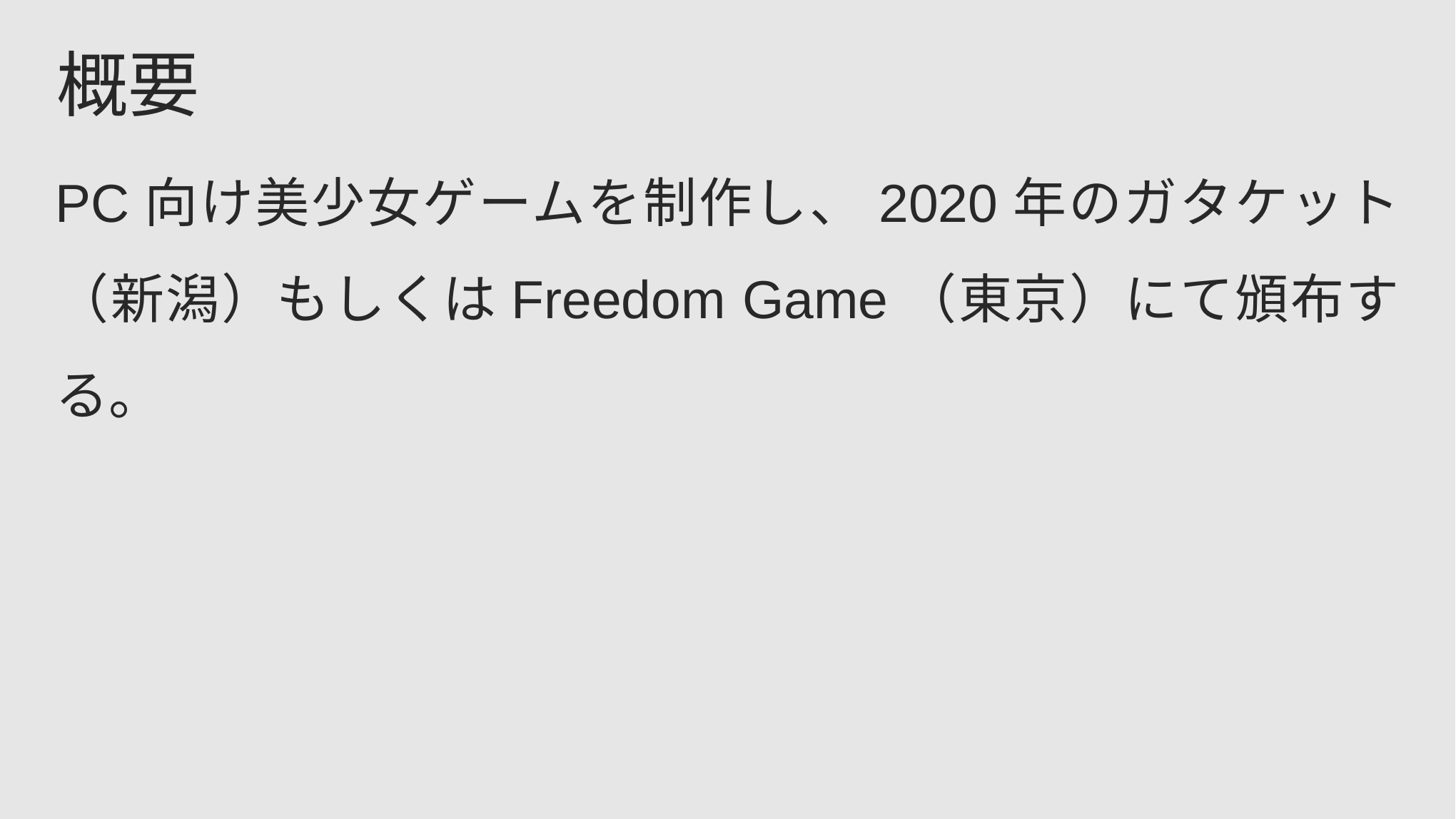

# 概要
PC向け美少女ゲームを制作し、2020年のガタケット（新潟）もしくはFreedom Game（東京）にて頒布する。